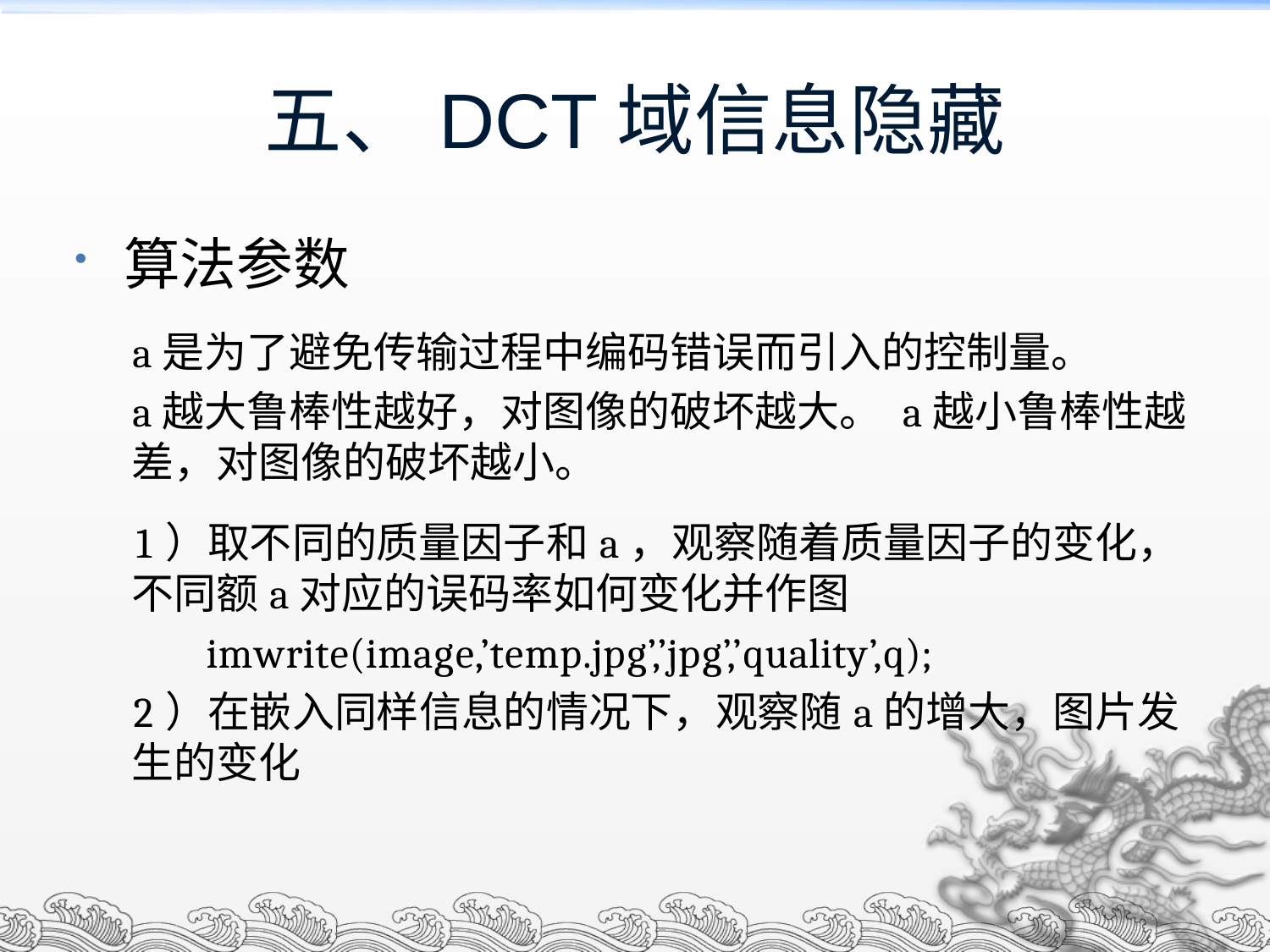

五、DCT域信息隐藏

算法参数
a是为了避免传输过程中编码错误而引入的控制量。
a越大鲁棒性越好，对图像的破坏越大。 a越小鲁棒性越差，对图像的破坏越小。
1）取不同的质量因子和a，观察随着质量因子的变化，不同额a对应的误码率如何变化并作图
        imwrite(image,’temp.jpg’,’jpg’,’quality’,q);
2）在嵌入同样信息的情况下，观察随a的增大，图片发生的变化